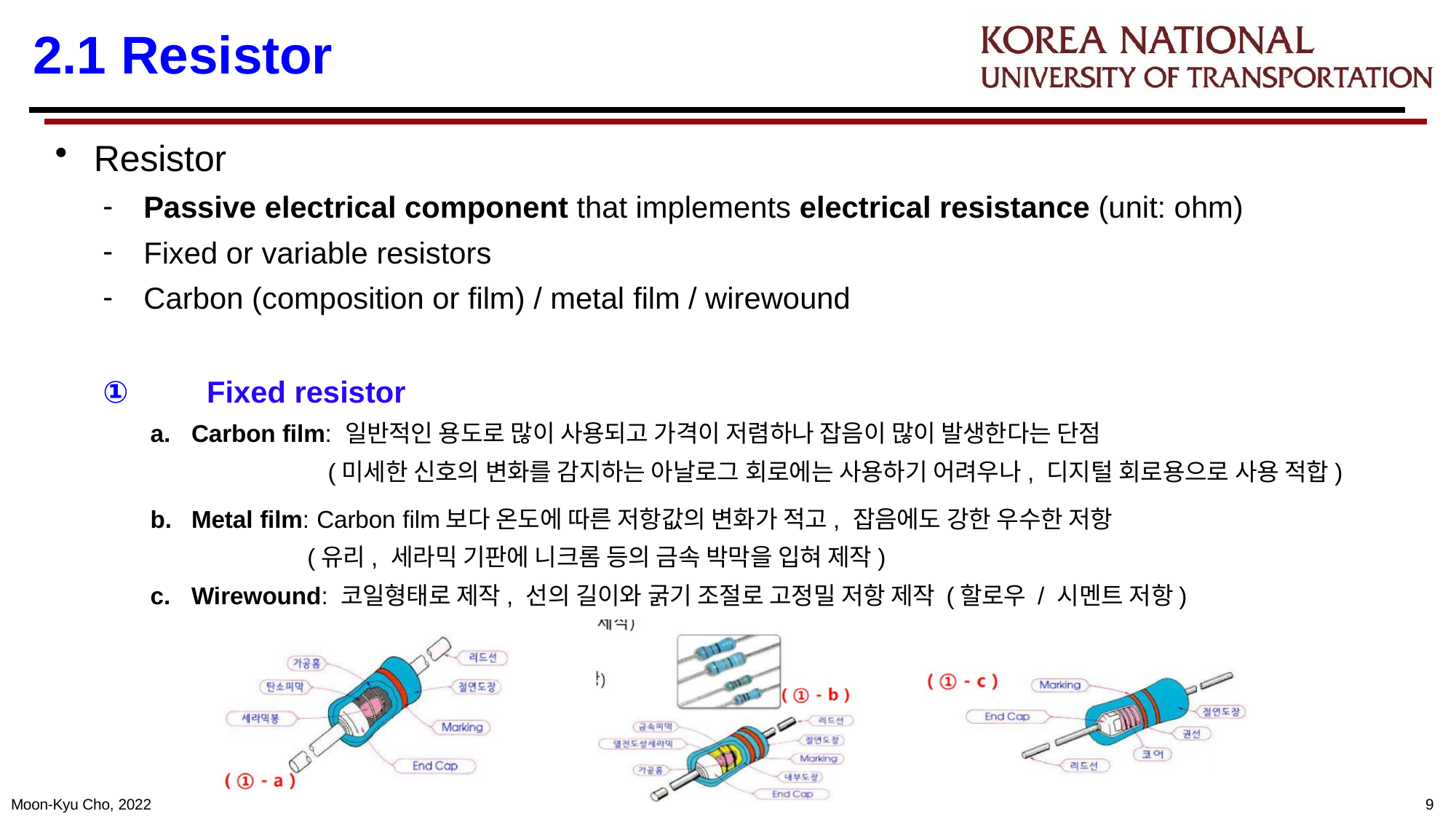

# 2.1 Resistor
Resistor
Passive electrical component that implements electrical resistance (unit: ohm)
Fixed or variable resistors
Carbon (composition or film) / metal film / wirewound

①	Fixed resistor
Carbon film: 일반적인 용도로 많이 사용되고 가격이 저렴하나 잡음이 많이 발생한다는 단점
(미세한 신호의 변화를 감지하는 아날로그 회로에는 사용하기 어려우나, 디지털 회로용으로 사용 적합)
Metal film: Carbon film보다 온도에 따른 저항값의 변화가 적고, 잡음에도 강한 우수한 저항
(유리, 세라믹 기판에 니크롬 등의 금속 박막을 입혀 제작)
Wirewound: 코일형태로 제작, 선의 길이와 굵기 조절로 고정밀 저항 제작 (할로우 / 시멘트 저항)

Moon-Kyu Cho, 2022
9